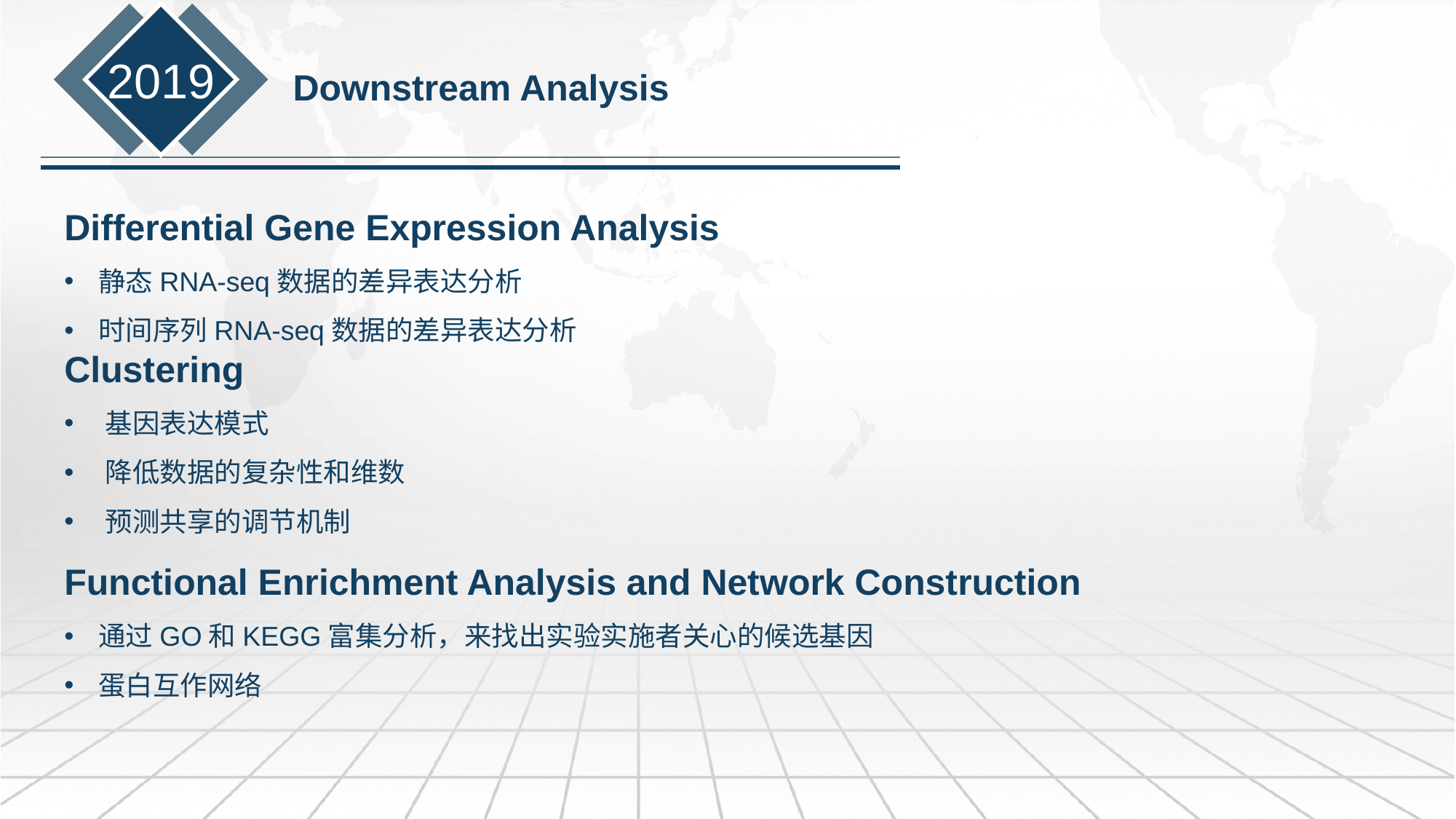

2019
Downstream Analysis
Differential Gene Expression Analysis
静态RNA-seq数据的差异表达分析
时间序列RNA-seq数据的差异表达分析
Clustering
基因表达模式
降低数据的复杂性和维数
预测共享的调节机制
Functional Enrichment Analysis and Network Construction
通过GO和KEGG富集分析，来找出实验实施者关心的候选基因
蛋白互作网络